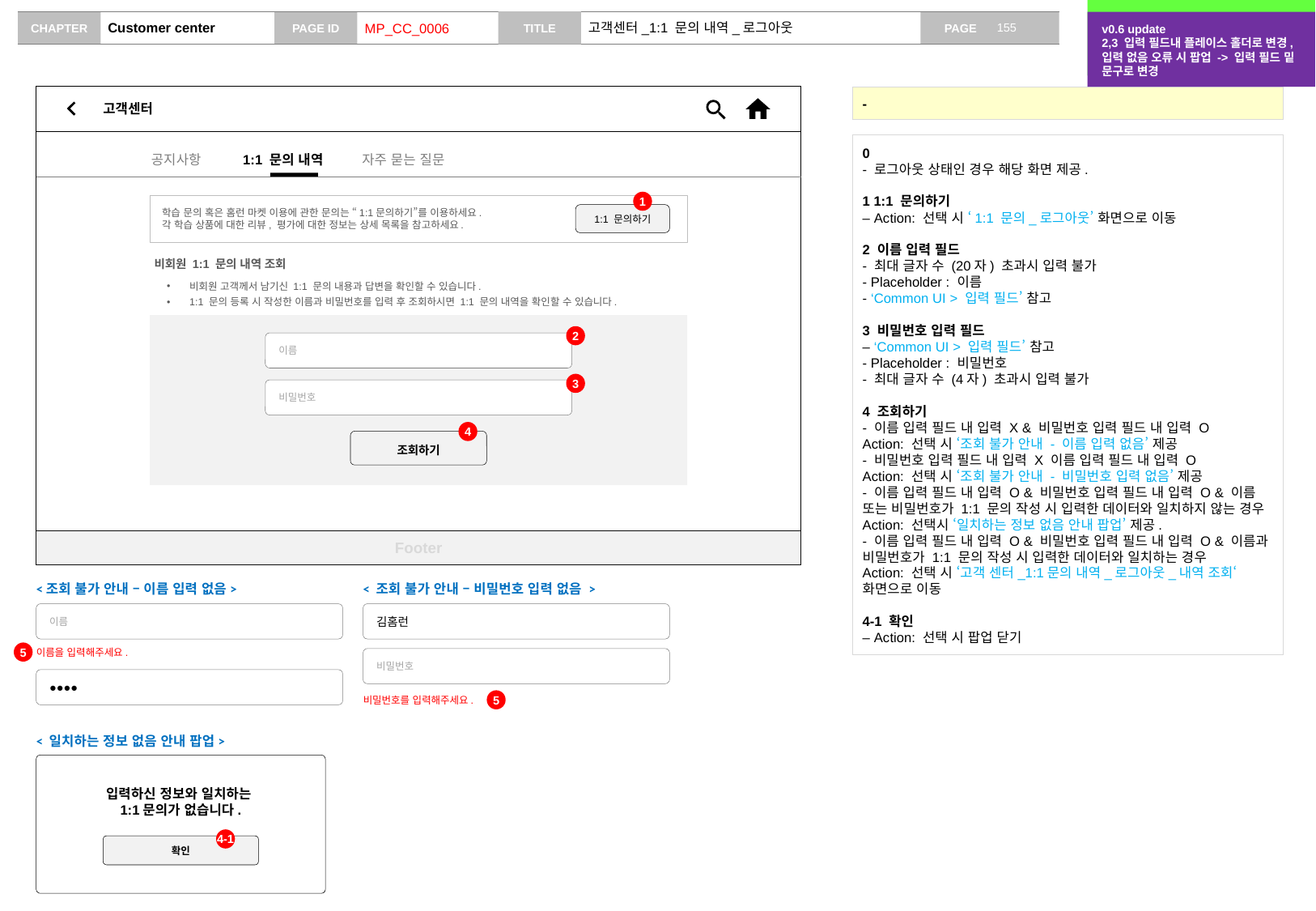

v0.5 update
1:1 문의 내역 페이지 로그인 / 로그아웃 상태 구분, 로그아웃 상태 화면 추가
v0.6 update
2,3 입력 필드내 플레이스 홀더로 변경, 입력 없음 오류 시 팝업 -> 입력 필드 밑 문구로 변경
# Customer center
MP_CC_0006
고객센터_1:1 문의 내역_로그아웃

고객센터

-

0
- 로그아웃 상태인 경우 해당 화면 제공.

1 1:1 문의하기
– Action: 선택 시 ‘1:1 문의_로그아웃’ 화면으로 이동

2 이름 입력 필드
- 최대 글자 수 (20자) 초과시 입력 불가
- Placeholder : 이름
- ‘Common UI > 입력 필드’ 참고
3 비밀번호 입력 필드
– ‘Common UI > 입력 필드’ 참고
- Placeholder : 비밀번호
- 최대 글자 수 (4자) 초과시 입력 불가

4 조회하기
- 이름 입력 필드 내 입력 X & 비밀번호 입력 필드 내 입력 O
Action: 선택 시 ‘조회 불가 안내 - 이름 입력 없음’ 제공
- 비밀번호 입력 필드 내 입력 X 이름 입력 필드 내 입력 O
Action: 선택 시 ‘조회 불가 안내 - 비밀번호 입력 없음’ 제공
- 이름 입력 필드 내 입력 O & 비밀번호 입력 필드 내 입력 O & 이름 또는 비밀번호가 1:1 문의 작성 시 입력한 데이터와 일치하지 않는 경우
Action: 선택시 ‘일치하는 정보 없음 안내 팝업’ 제공.
- 이름 입력 필드 내 입력 O & 비밀번호 입력 필드 내 입력 O & 이름과 비밀번호가 1:1 문의 작성 시 입력한 데이터와 일치하는 경우
Action: 선택 시 ‘고객 센터_1:1문의 내역_로그아웃_내역 조회‘ 화면으로 이동

4-1 확인
– Action: 선택 시 팝업 닫기
공지사항          1:1 문의 내역          자주 묻는 질문

1
학습 문의 혹은 홈런 마켓 이용에 관한 문의는 “1:1문의하기”를 이용하세요.
각 학습 상품에 대한 리뷰, 평가에 대한 정보는 상세 목록을 참고하세요.
1:1 문의하기
비회원 1:1 문의 내역 조회
비회원 고객께서 남기신 1:1 문의 내용과 답변을 확인할 수 있습니다.
1:1 문의 등록 시 작성한 이름과 비밀번호를 입력 후 조회하시면 1:1 문의 내역을 확인할 수 있습니다.

2
이름
3
비밀번호
4
조회하기
Footer
<조회 불가 안내 – 이름 입력 없음>
< 조회 불가 안내 – 비밀번호 입력 없음 >
이름
김홈런
5
이름을 입력해주세요.
비밀번호
●●●●
5
비밀번호를 입력해주세요.
< 일치하는 정보 없음 안내 팝업>

입력하신 정보와 일치하는
1:1문의가 없습니다.
4-1
확인